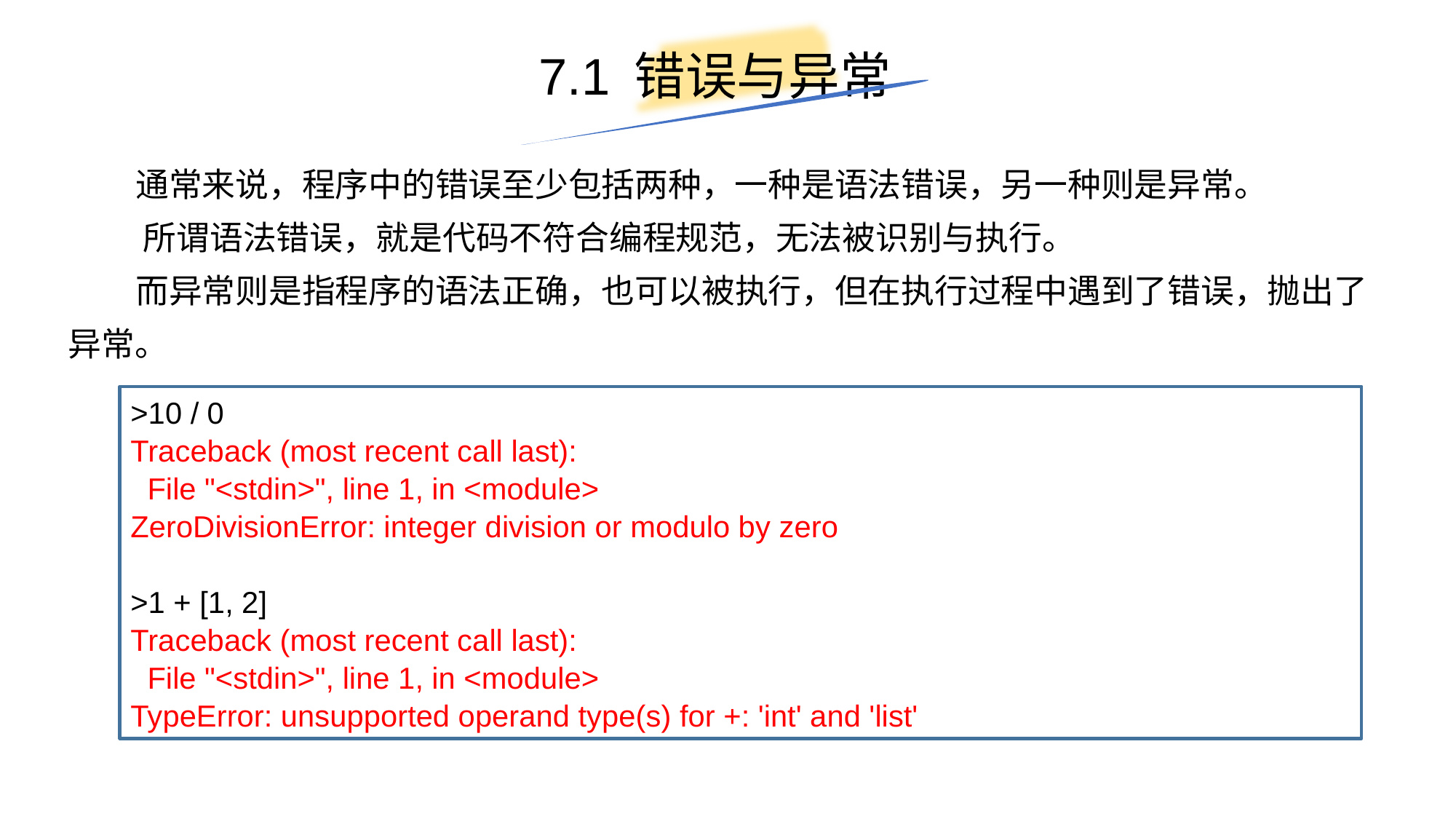

# 7.1 错误与异常

        通常来说，程序中的错误至少包括两种，一种是语法错误，另一种则是异常。
         所谓语法错误，就是代码不符合编程规范，无法被识别与执行。
        而异常则是指程序的语法正确，也可以被执行，但在执行过程中遇到了错误，抛出了异常。
>10 / 0
Traceback (most recent call last):
  File "<stdin>", line 1, in <module>
ZeroDivisionError: integer division or modulo by zero

>1 + [1, 2]
Traceback (most recent call last):
  File "<stdin>", line 1, in <module>
TypeError: unsupported operand type(s) for +: 'int' and 'list'